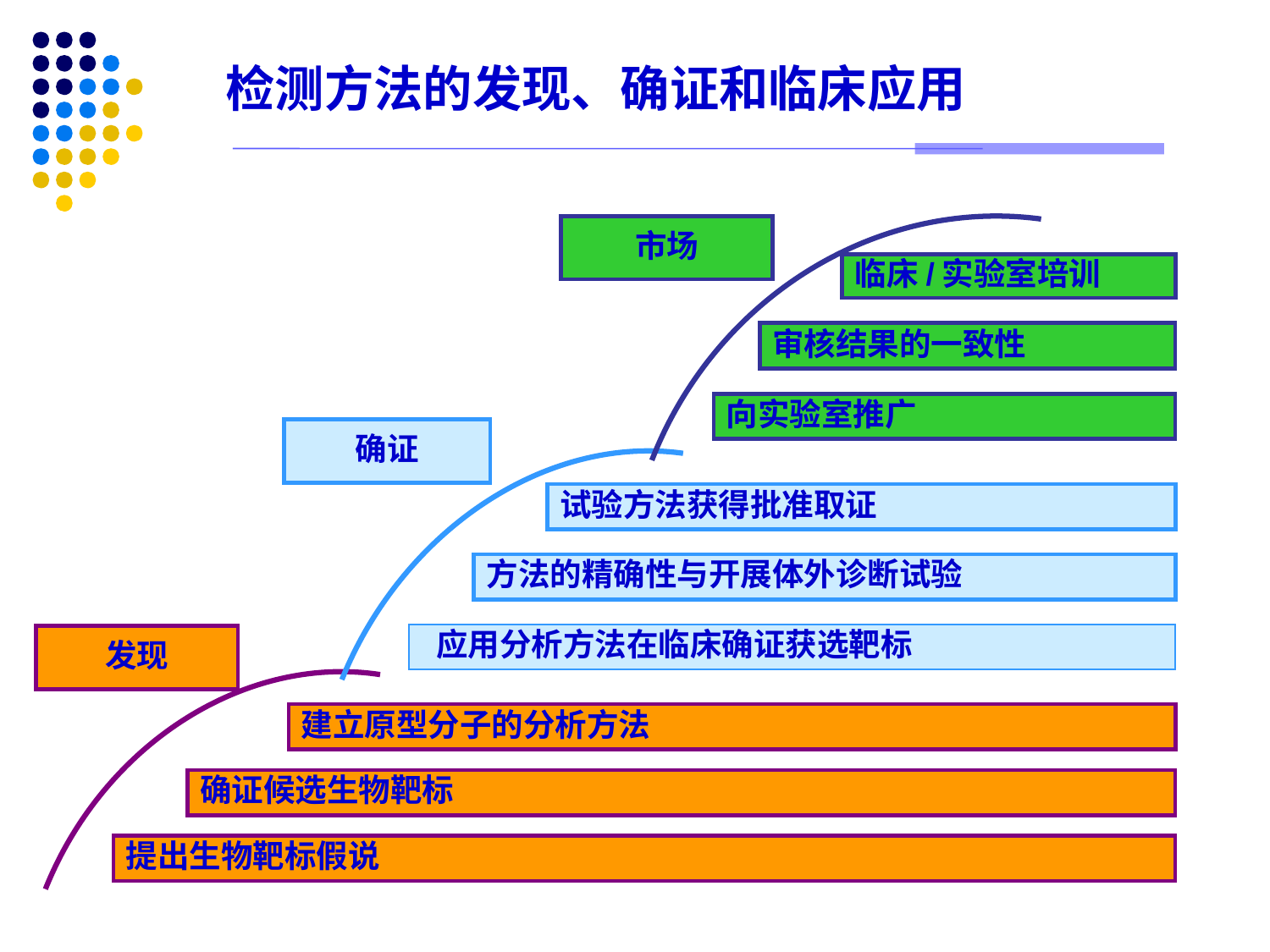

# 检测方法的发现、确证和临床应用

市场
临床/实验室培训
审核结果的一致性
向实验室推广

确证
试验方法获得批准取证
方法的精确性与开展体外诊断试验
 应用分析方法在临床确证获选靶标
发现

建立原型分子的分析方法
确证候选生物靶标
提出生物靶标假说